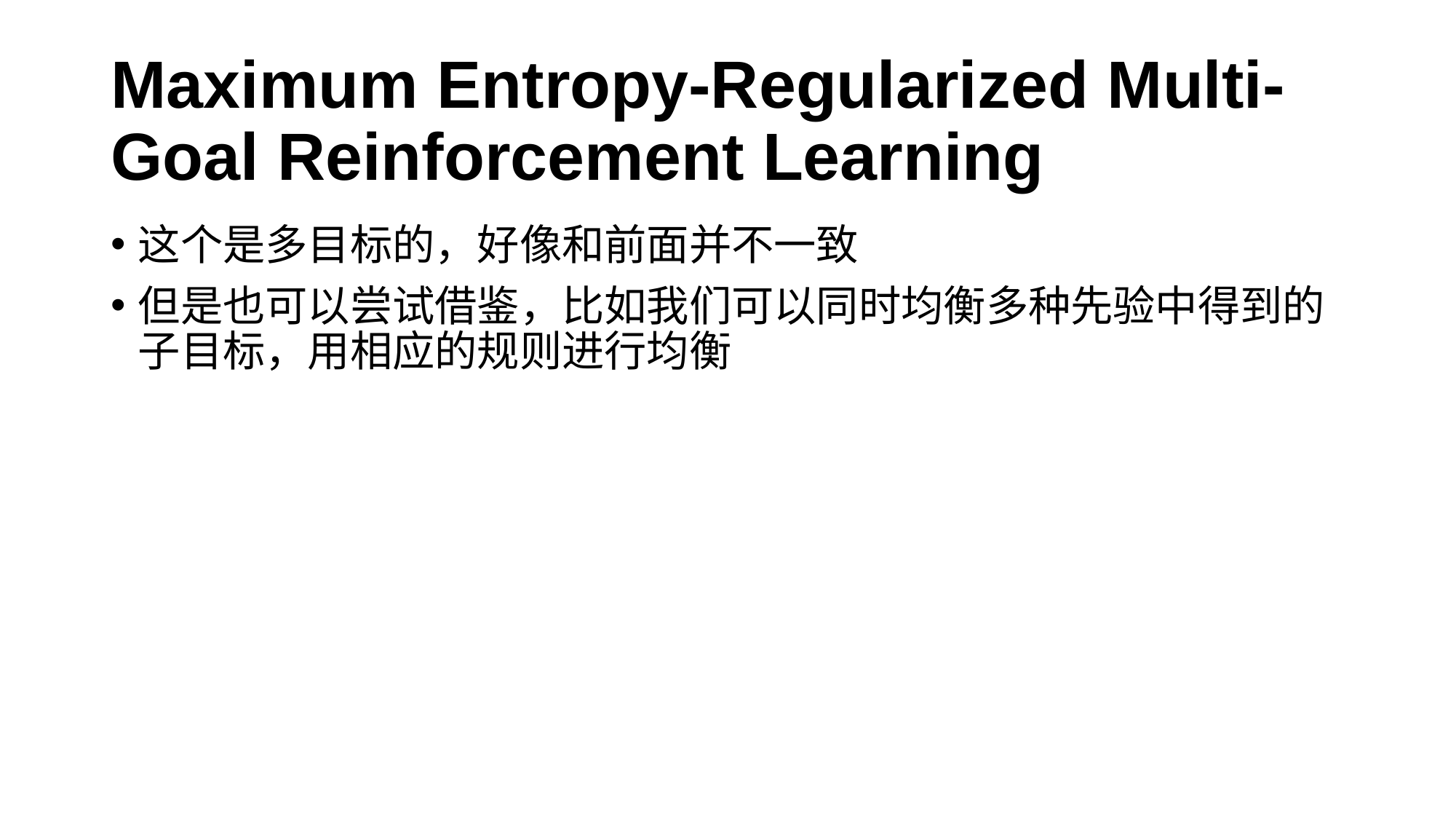

# Maximum Entropy-Regularized Multi-Goal Reinforcement Learning
这个是多目标的，好像和前面并不一致
但是也可以尝试借鉴，比如我们可以同时均衡多种先验中得到的子目标，用相应的规则进行均衡